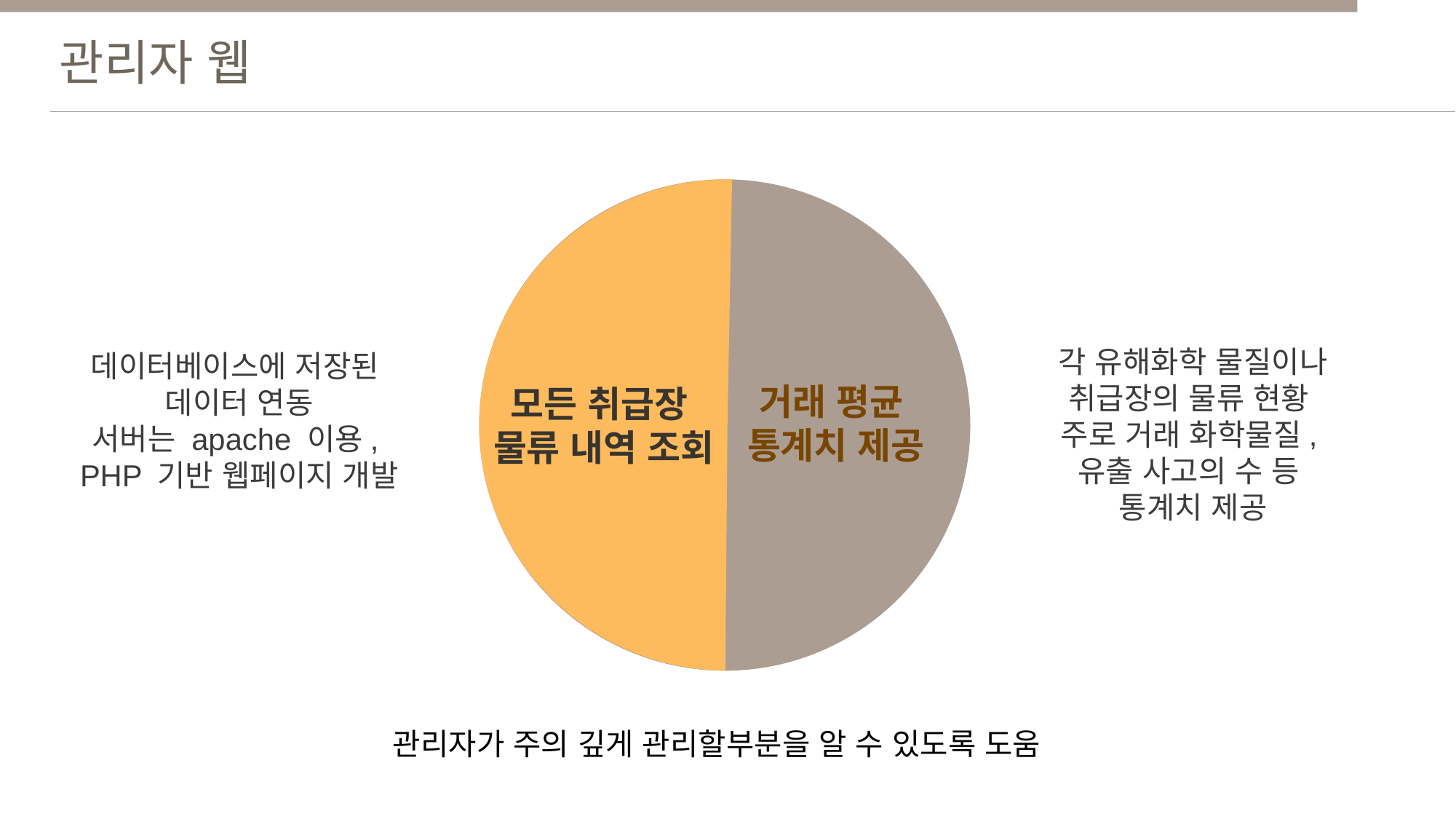

관리자 웹

각 유해화학 물질이나 취급장의 물류 현황
주로 거래 화학물질,
유출 사고의 수 등
통계치 제공
데이터베이스에 저장된
데이터 연동
서버는 apache 이용,
PHP 기반 웹페이지 개발
거래 평균
통계치 제공
모든 취급장
물류 내역 조회
관리자가 주의 깊게 관리할부분을 알 수 있도록 도움